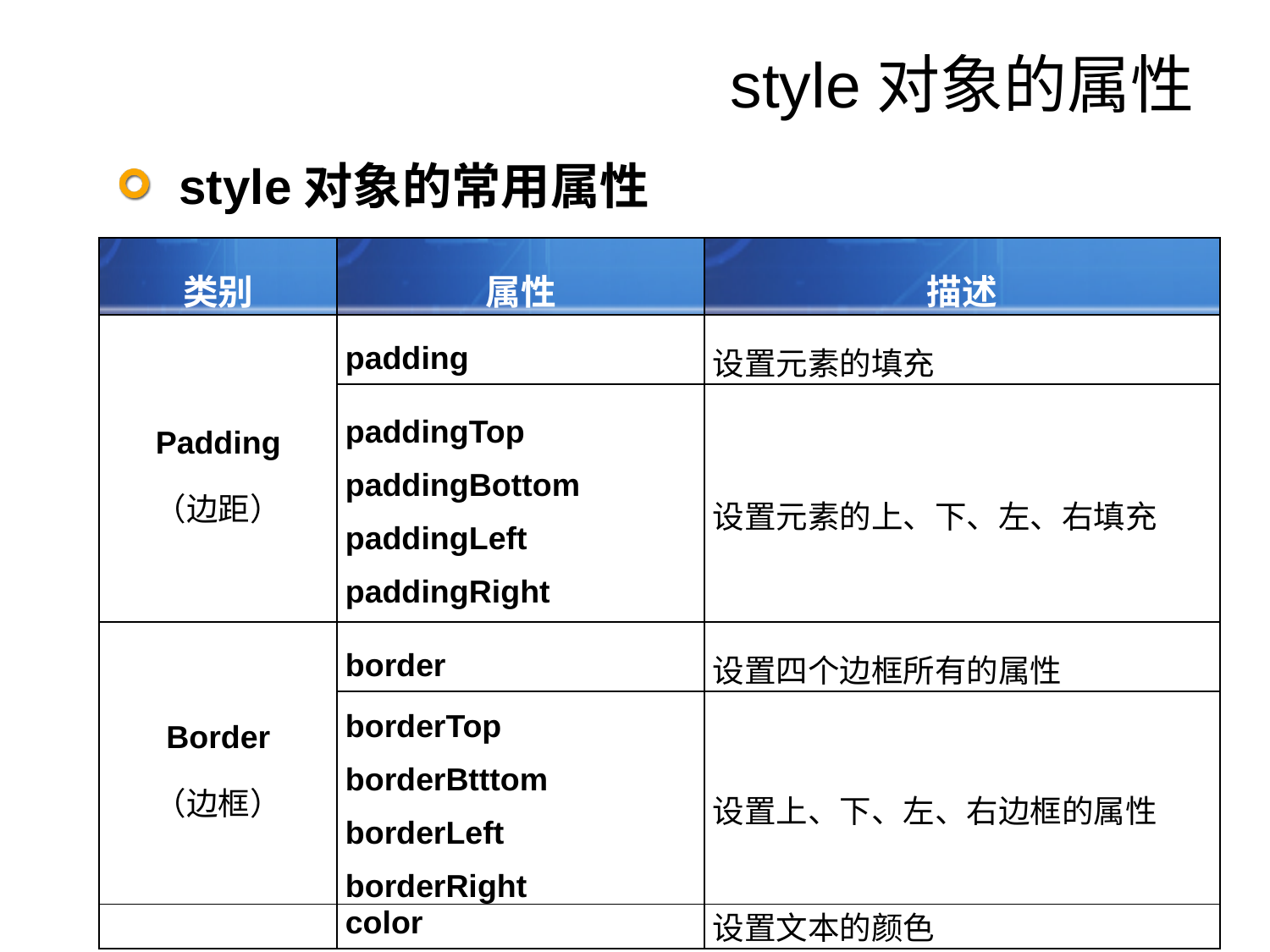

# style对象的属性
 style对象的常用属性
| 类别 | 属性 | 描述 |
| --- | --- | --- |
| Background （背景） | backgroundColor | 设置元素的背景颜色 |
|  | backgroundImage | 设置元素的背景图像 |
|  | backgroundRepeat | 设置是否及如何重复背景图像 |
| Text （文本） | fontSize | 设置元素的字体大小 |
|  | fontWeight | 设置字体的粗细 |
|  | textAlign | 排列文本 |
|  | textDecoration | 设置文本的修饰 |
|  | font | 在一行设置所有的字体属性 |
|  | color | 设置文本的颜色 |
| 类别 | 属性 | 描述 |
| --- | --- | --- |
| Padding （边距） | padding | 设置元素的填充 |
|  | paddingTop paddingBottom paddingLeft paddingRight | 设置元素的上、下、左、右填充 |
| Border （边框） | border | 设置四个边框所有的属性 |
|  | borderTop borderBtttom borderLeft borderRight | 设置上、下、左、右边框的属性 |